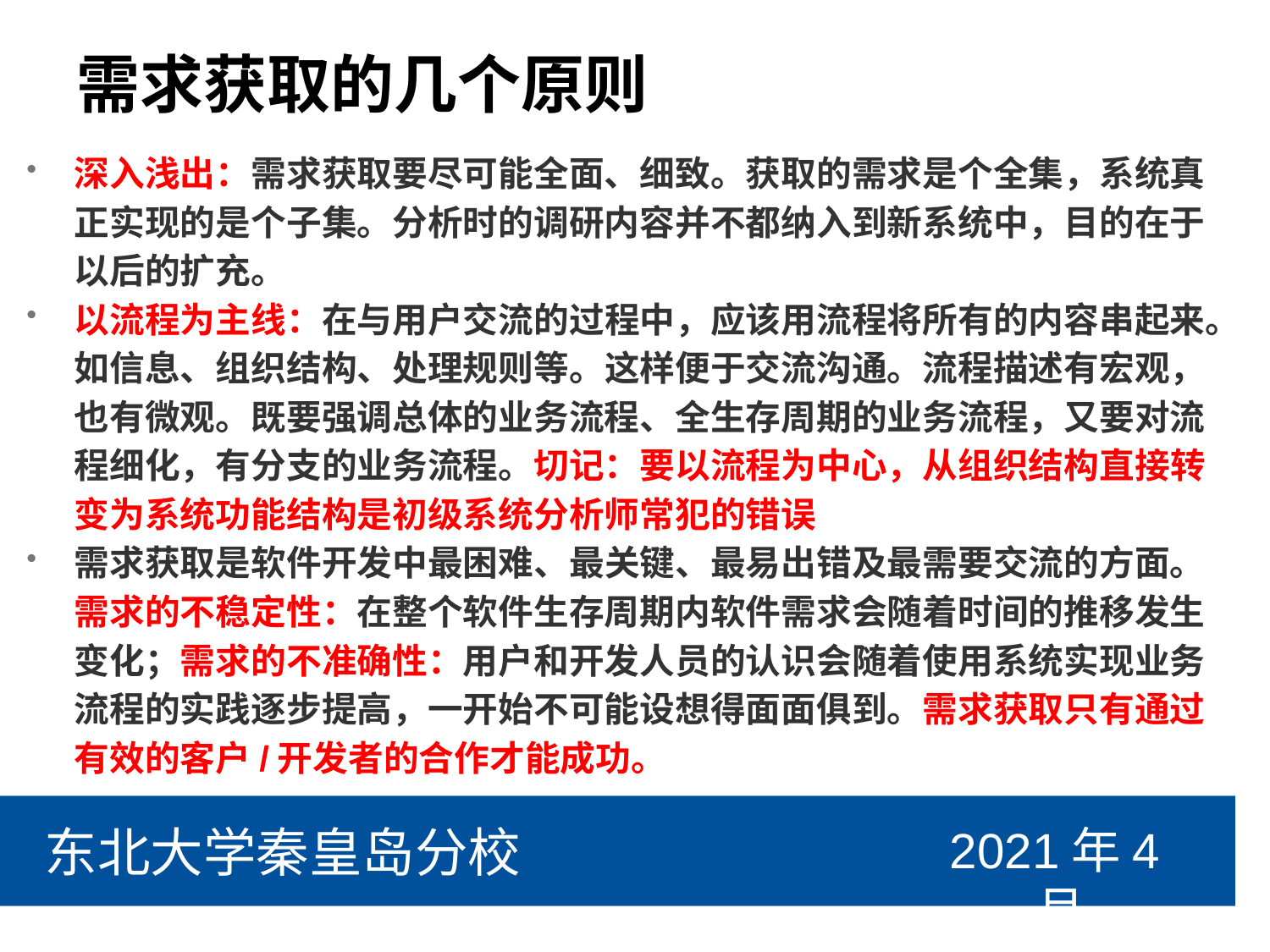

# 需求获取的几个原则
深入浅出：需求获取要尽可能全面、细致。获取的需求是个全集，系统真正实现的是个子集。分析时的调研内容并不都纳入到新系统中，目的在于以后的扩充。
以流程为主线：在与用户交流的过程中，应该用流程将所有的内容串起来。如信息、组织结构、处理规则等。这样便于交流沟通。流程描述有宏观，也有微观。既要强调总体的业务流程、全生存周期的业务流程，又要对流程细化，有分支的业务流程。切记：要以流程为中心，从组织结构直接转变为系统功能结构是初级系统分析师常犯的错误
需求获取是软件开发中最困难、最关键、最易出错及最需要交流的方面。需求的不稳定性：在整个软件生存周期内软件需求会随着时间的推移发生变化；需求的不准确性：用户和开发人员的认识会随着使用系统实现业务流程的实践逐步提高，一开始不可能设想得面面俱到。需求获取只有通过有效的客户/开发者的合作才能成功。